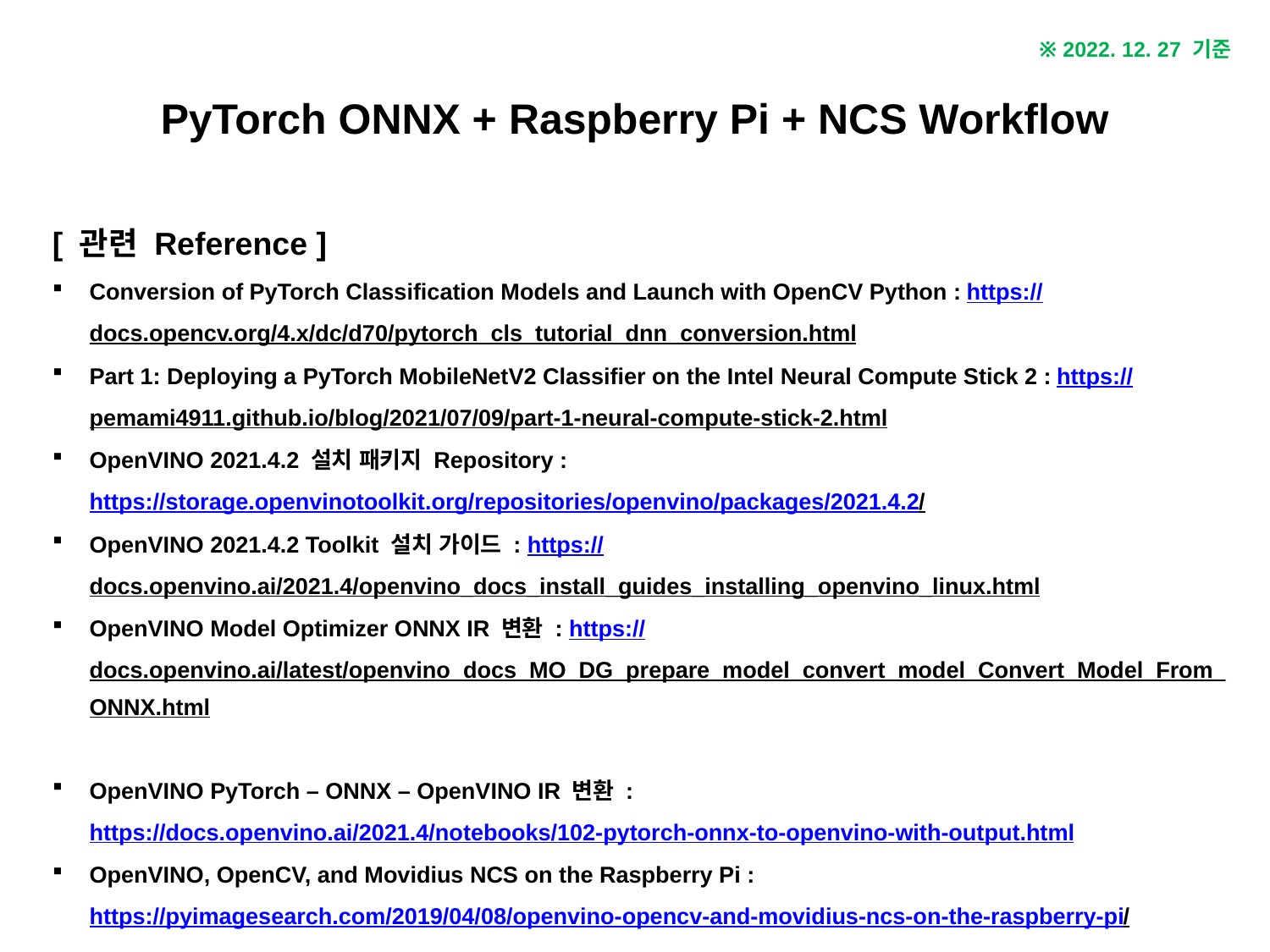

※ 2022. 12. 27 기준
# PyTorch ONNX + Raspberry Pi + NCS Workflow
[ 관련 Reference ]
Conversion of PyTorch Classification Models and Launch with OpenCV Python : https://docs.opencv.org/4.x/dc/d70/pytorch_cls_tutorial_dnn_conversion.html
Part 1: Deploying a PyTorch MobileNetV2 Classifier on the Intel Neural Compute Stick 2 : https://pemami4911.github.io/blog/2021/07/09/part-1-neural-compute-stick-2.html
OpenVINO 2021.4.2 설치 패키지 Repository : https://storage.openvinotoolkit.org/repositories/openvino/packages/2021.4.2/
OpenVINO 2021.4.2 Toolkit 설치 가이드 : https://docs.openvino.ai/2021.4/openvino_docs_install_guides_installing_openvino_linux.html
OpenVINO Model Optimizer ONNX IR 변환 : https://docs.openvino.ai/latest/openvino_docs_MO_DG_prepare_model_convert_model_Convert_Model_From_ONNX.html
OpenVINO PyTorch – ONNX – OpenVINO IR 변환 : https://docs.openvino.ai/2021.4/notebooks/102-pytorch-onnx-to-openvino-with-output.html
OpenVINO, OpenCV, and Movidius NCS on the Raspberry Pi : https://pyimagesearch.com/2019/04/08/openvino-opencv-and-movidius-ncs-on-the-raspberry-pi/